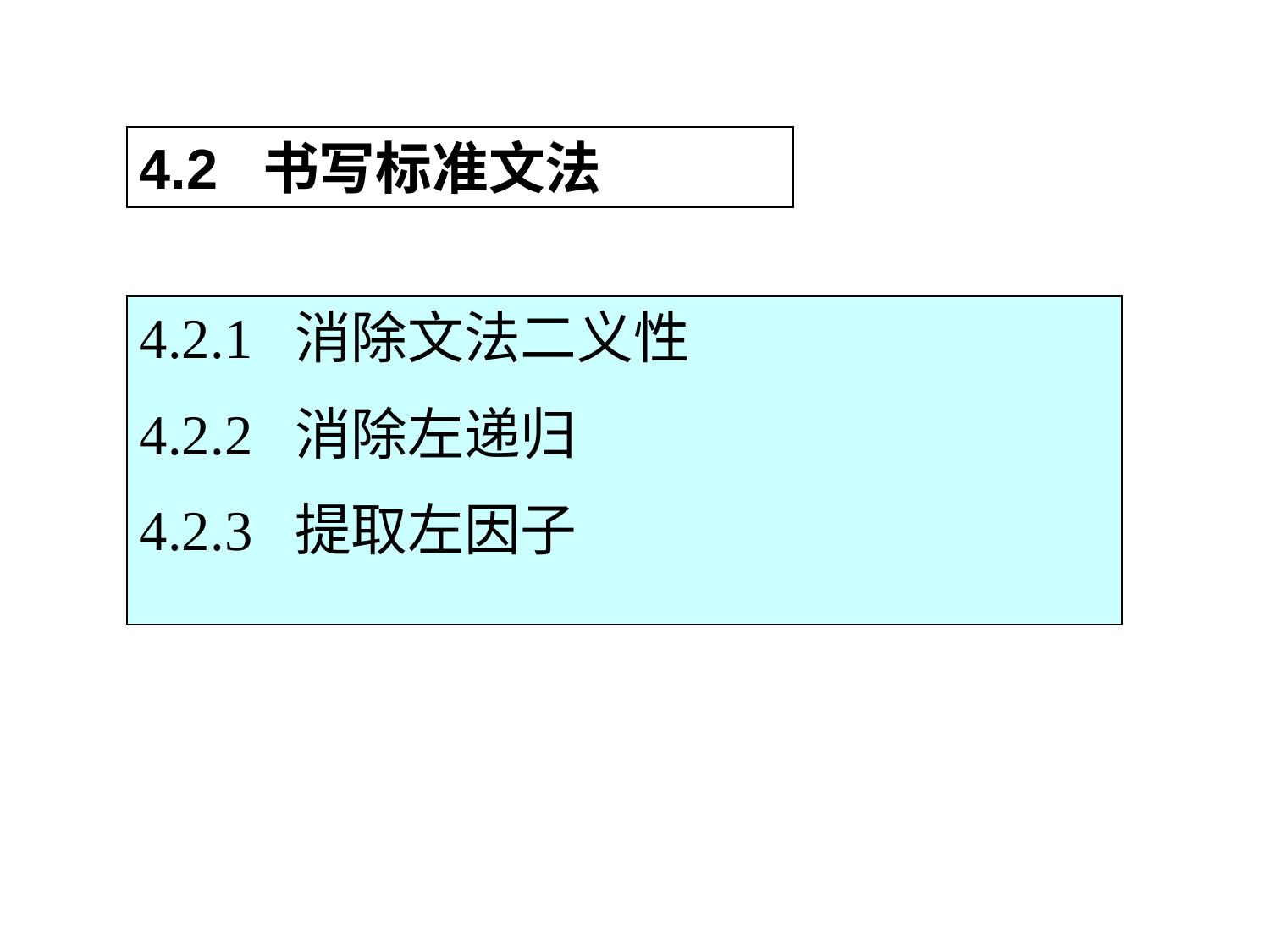

4.2  书写标准文法
4.2.1  消除文法二义性
4.2.2  消除左递归
4.2.3  提取左因子